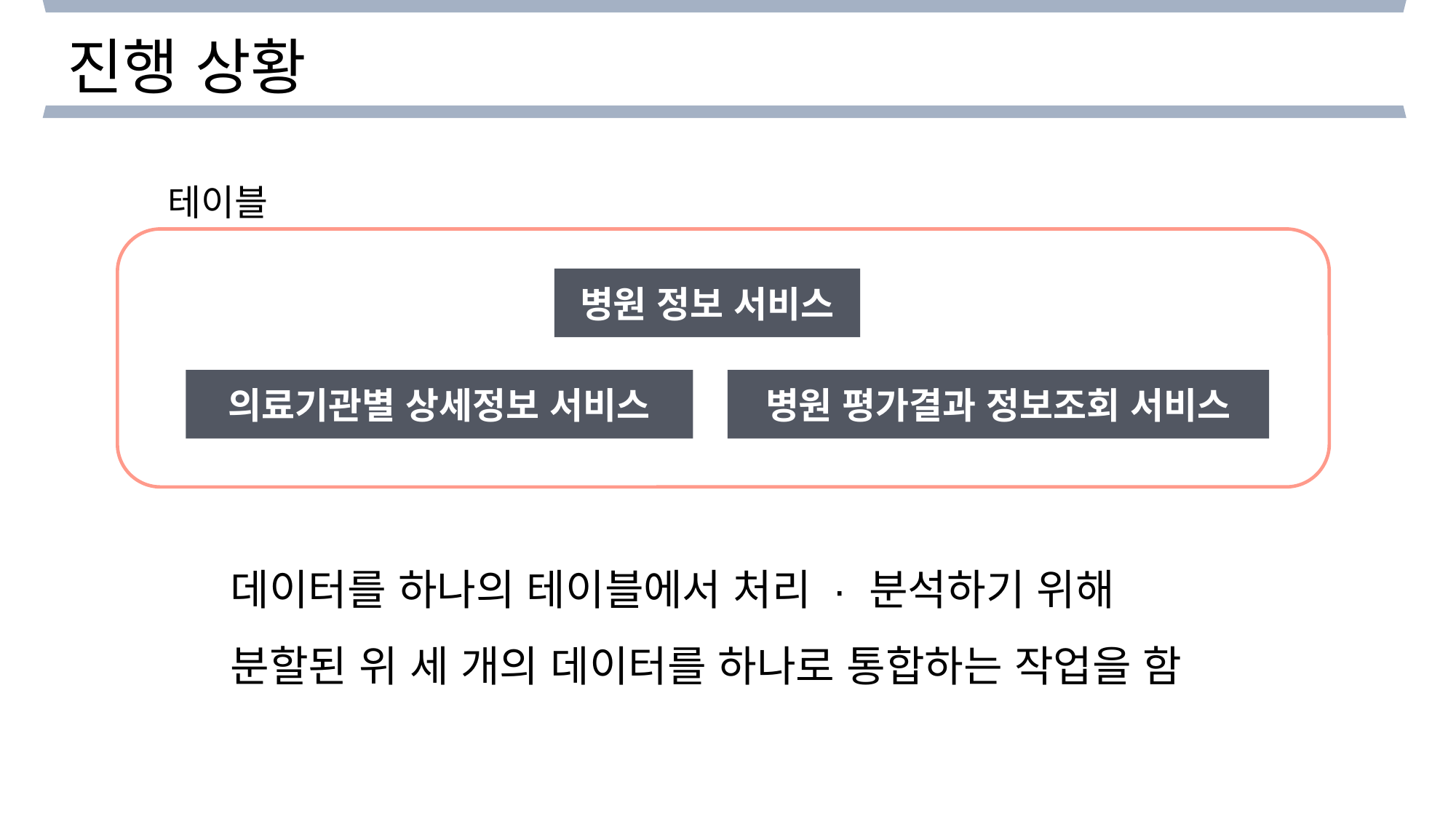

진행 상황

테이블

병원 정보 서비스
병원 평가결과 정보조회 서비스
의료기관별 상세정보 서비스
데이터를 하나의 테이블에서 처리 · 분석하기 위해
분할된 위 세 개의 데이터를 하나로 통합하는 작업을 함